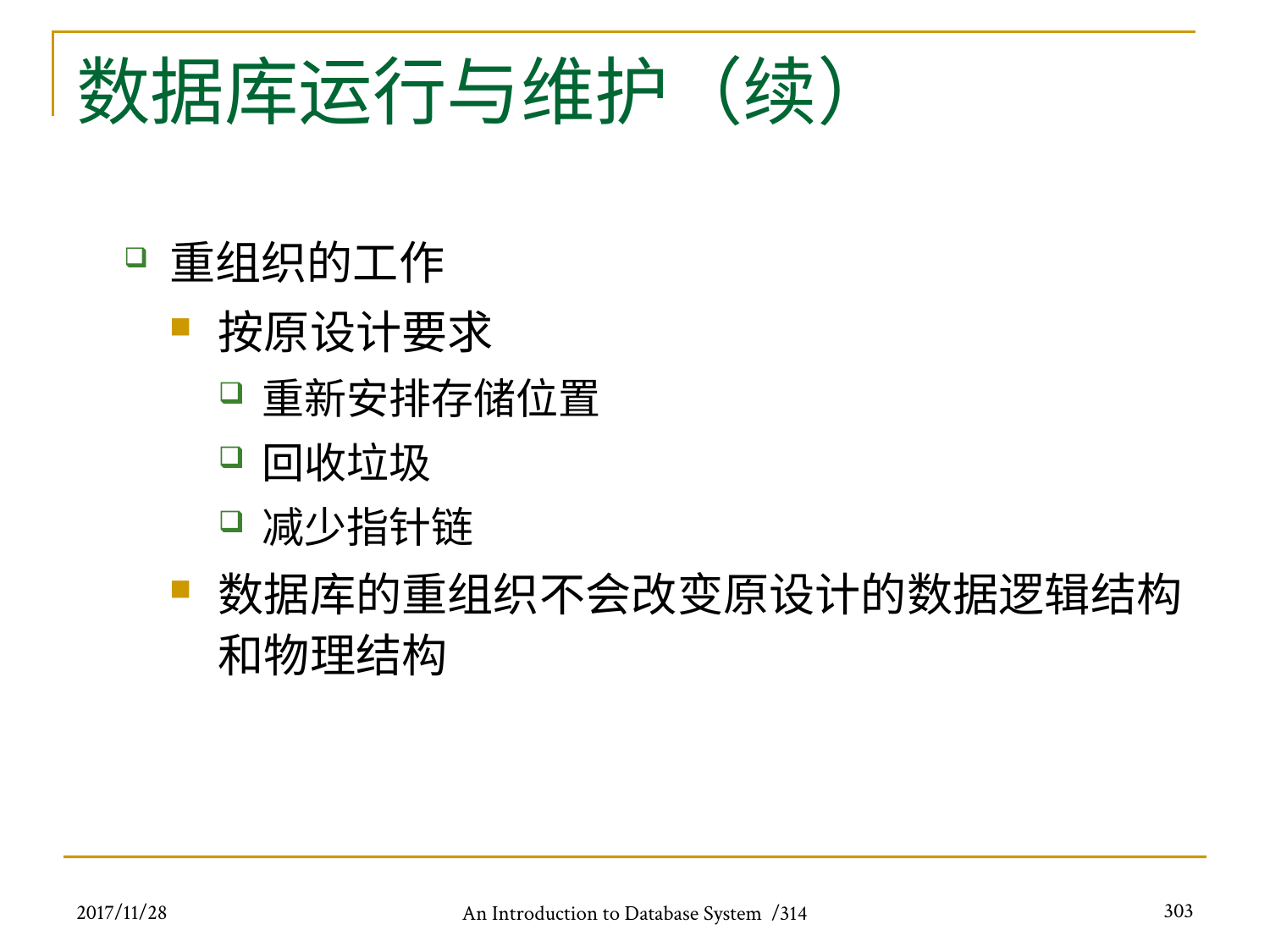

# 数据库运行与维护（续）
重组织的工作
按原设计要求
重新安排存储位置
回收垃圾
减少指针链
数据库的重组织不会改变原设计的数据逻辑结构和物理结构
2017/11/28
303
An Introduction to Database System  /314